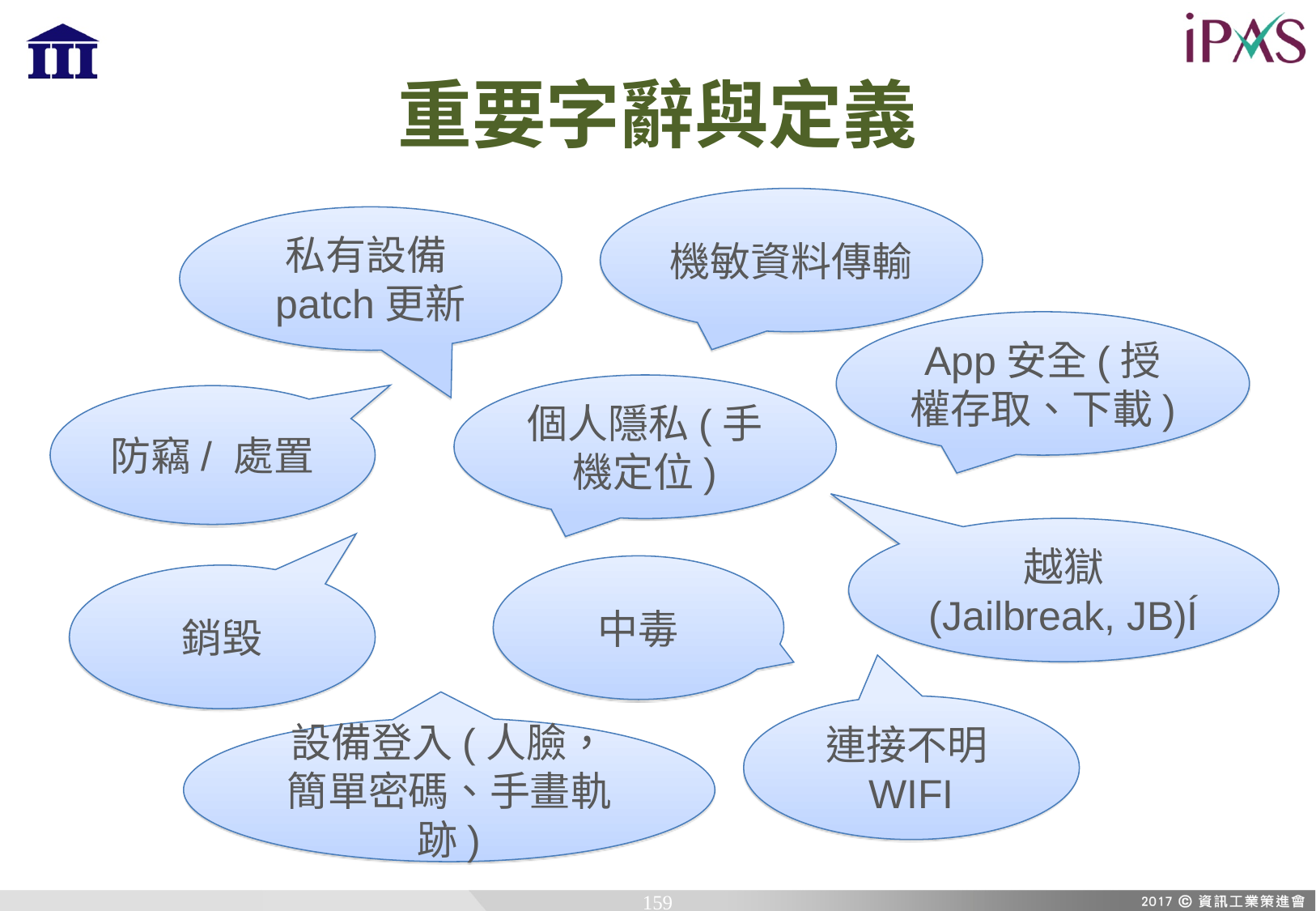

# 重要字辭與定義
機敏資料傳輸
私有設備patch更新
App安全(授權存取、下載)
個人隱私(手機定位)
防竊/ 處置
越獄
(Jailbreak, JB)Í
中毒
銷毀
連接不明WIFI
設備登入(人臉，簡單密碼、手畫軌跡)
159